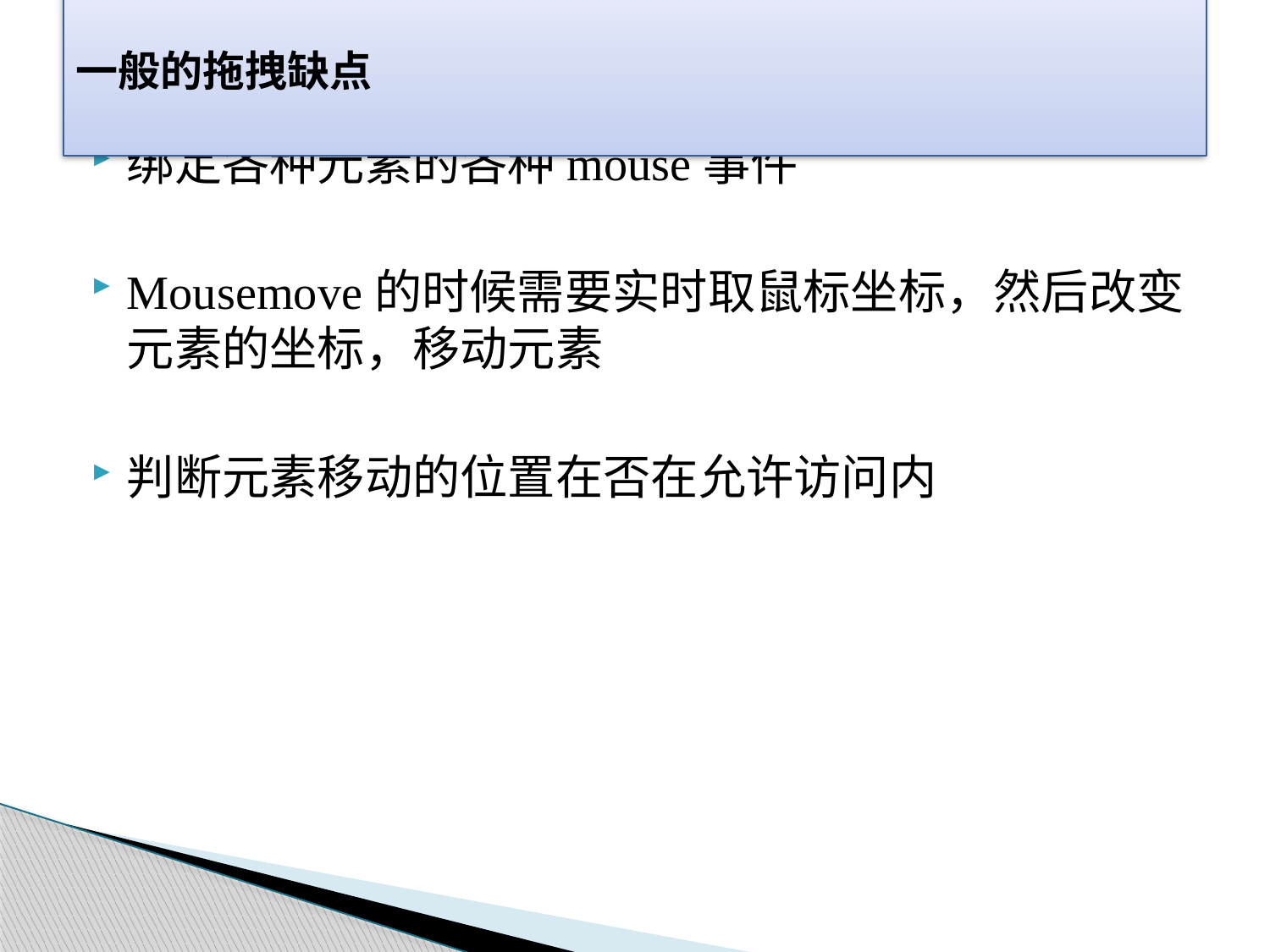

# 一般的拖拽缺点
绑定各种元素的各种mouse事件

Mousemove的时候需要实时取鼠标坐标，然后改变元素的坐标，移动元素

判断元素移动的位置在否在允许访问内